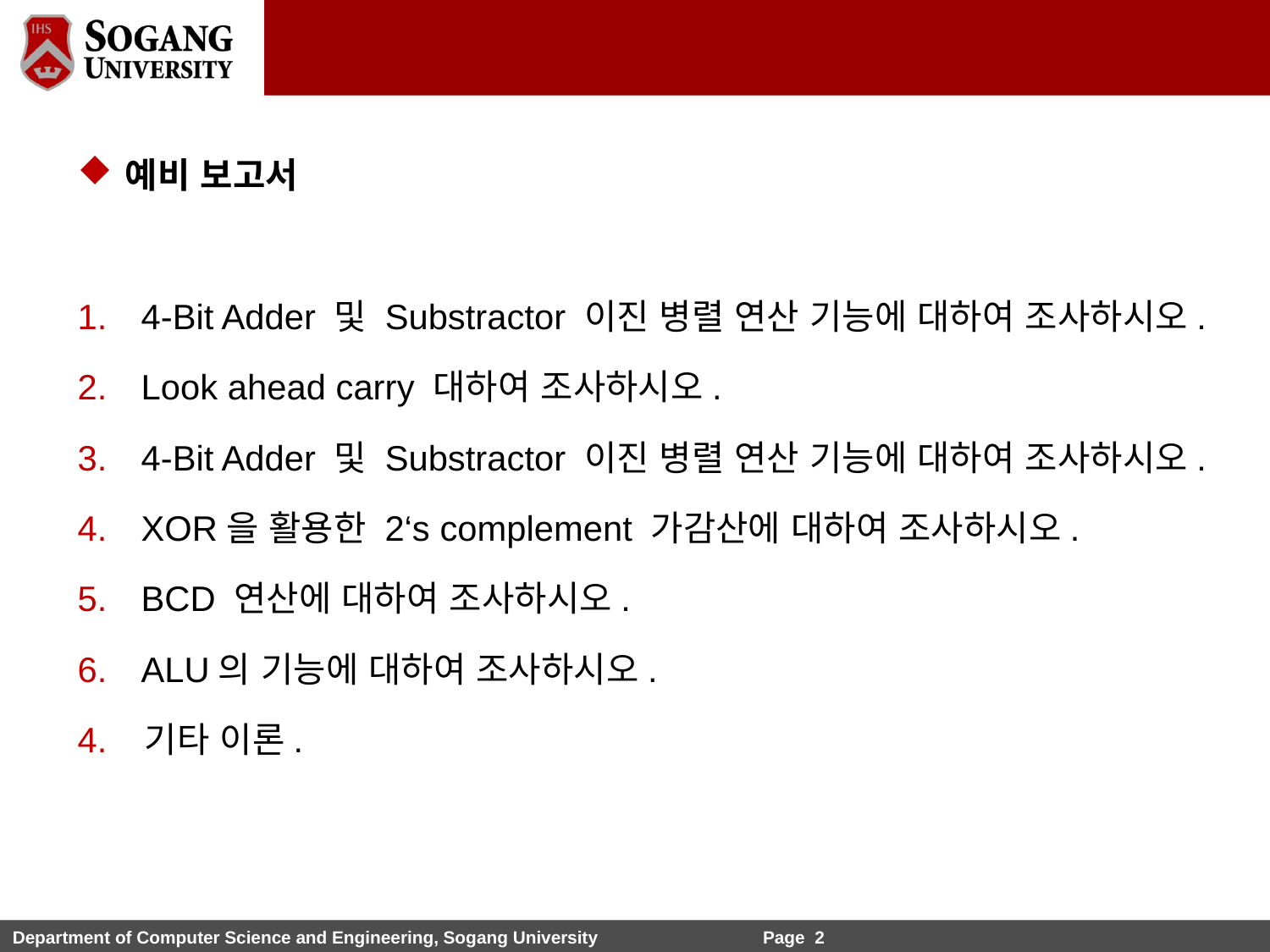

예비 보고서

4-Bit Adder 및 Substractor 이진 병렬 연산 기능에 대하여 조사하시오.
Look ahead carry 대하여 조사하시오.
4-Bit Adder 및 Substractor 이진 병렬 연산 기능에 대하여 조사하시오.
XOR을 활용한 2‘s complement 가감산에 대하여 조사하시오.
BCD 연산에 대하여 조사하시오.
ALU의 기능에 대하여 조사하시오.
4.   기타 이론.